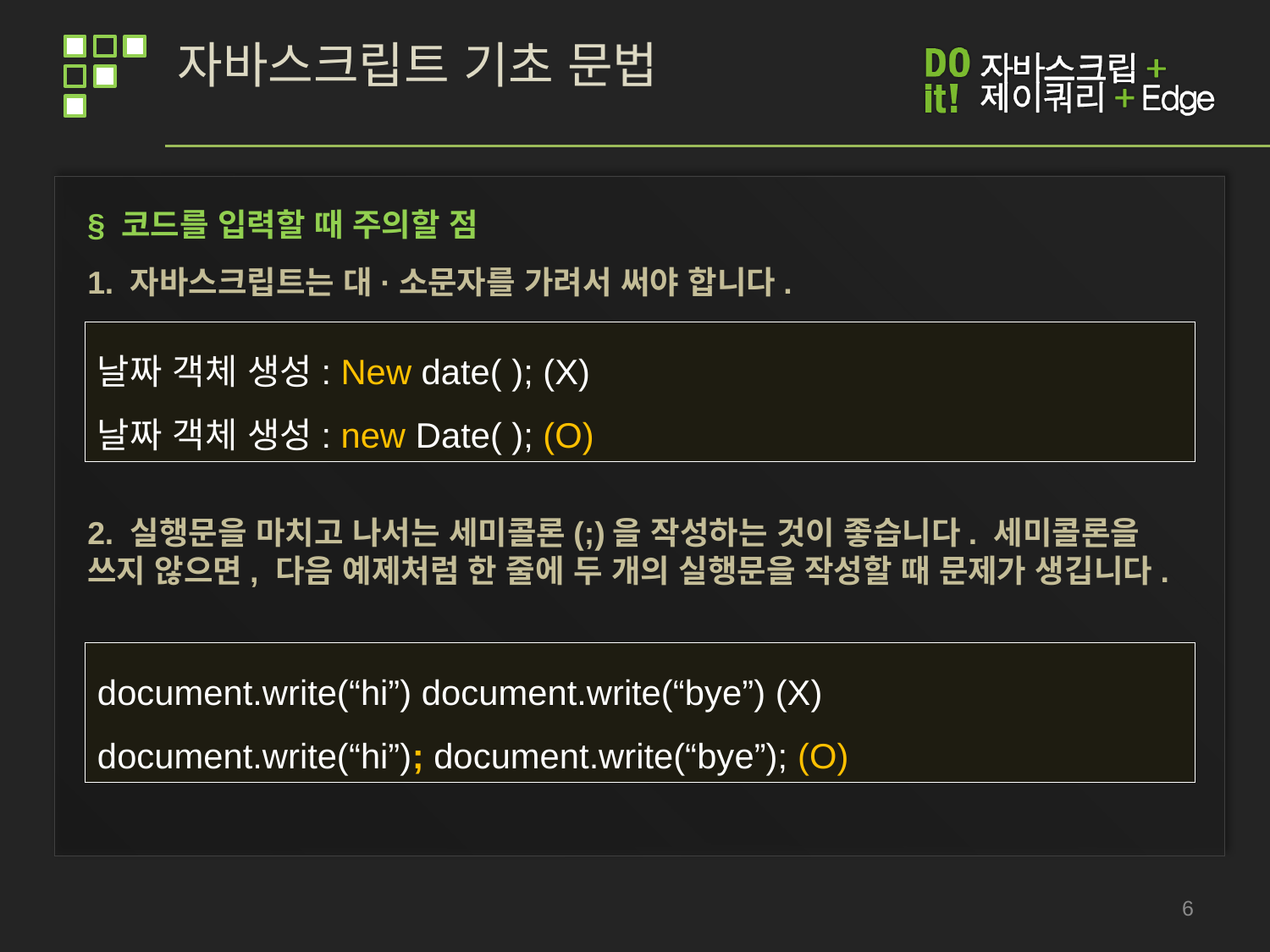

# 자바스크립트 기초 문법
§ 코드를 입력할 때 주의할 점
1. 자바스크립트는 대·소문자를 가려서 써야 합니다.
날짜 객체 생성: New date( ); (X)
날짜 객체 생성: new Date( ); (O)
2. 실행문을 마치고 나서는 세미콜론(;)을 작성하는 것이 좋습니다. 세미콜론을 쓰지 않으면, 다음 예제처럼 한 줄에 두 개의 실행문을 작성할 때 문제가 생깁니다.
document.write(“hi”) document.write(“bye”) (X)
document.write(“hi”); document.write(“bye”); (O)
6